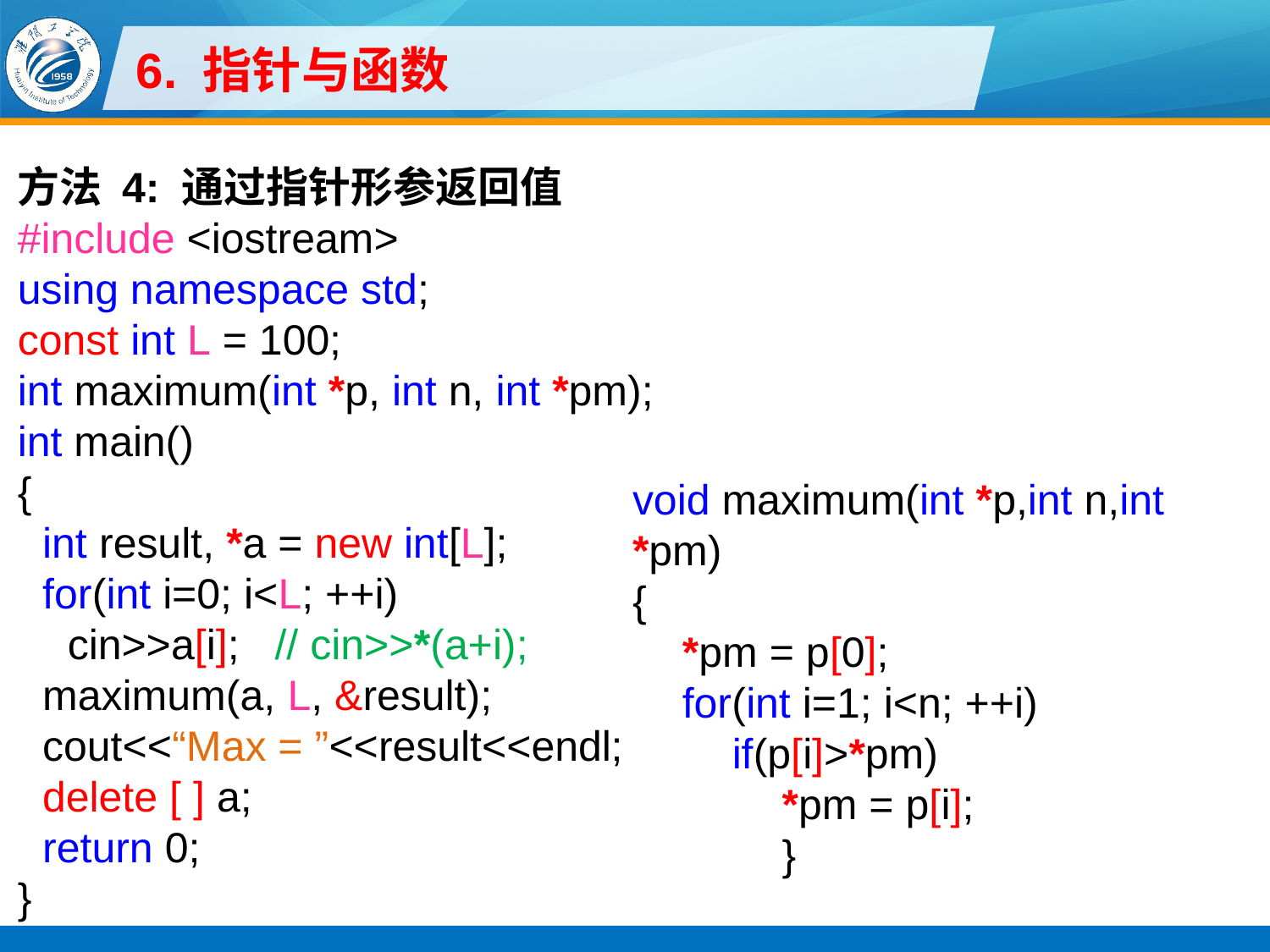

# 6. 指针与函数
方法 4: 通过指针形参返回值
#include <iostream>
using namespace std;
const int L = 100;
int maximum(int *p, int n, int *pm);
int main()
{
int result, *a = new int[L];
for(int i=0; i<L; ++i)
cin>>a[i];   // cin>>*(a+i);
maximum(a, L, &result);
cout<<“Max = ”<<result<<endl;
delete [ ] a;
return 0;
}
void maximum(int *p,int n,int *pm)
{
*pm = p[0];
for(int i=1; i<n; ++i)
if(p[i]>*pm)
*pm = p[i];
}